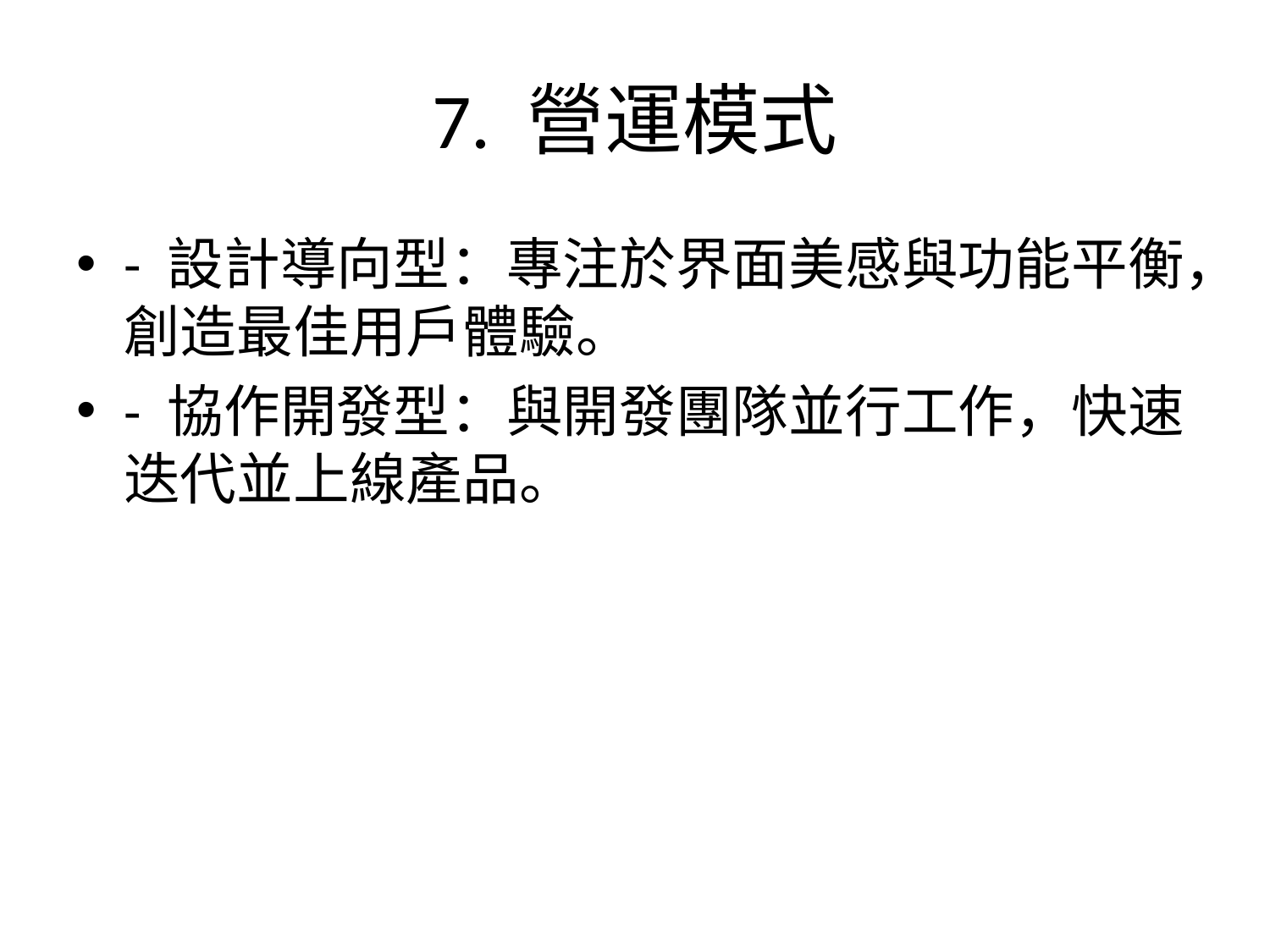

# 7. 營運模式
- 設計導向型：專注於界面美感與功能平衡，創造最佳用戶體驗。
- 協作開發型：與開發團隊並行工作，快速迭代並上線產品。